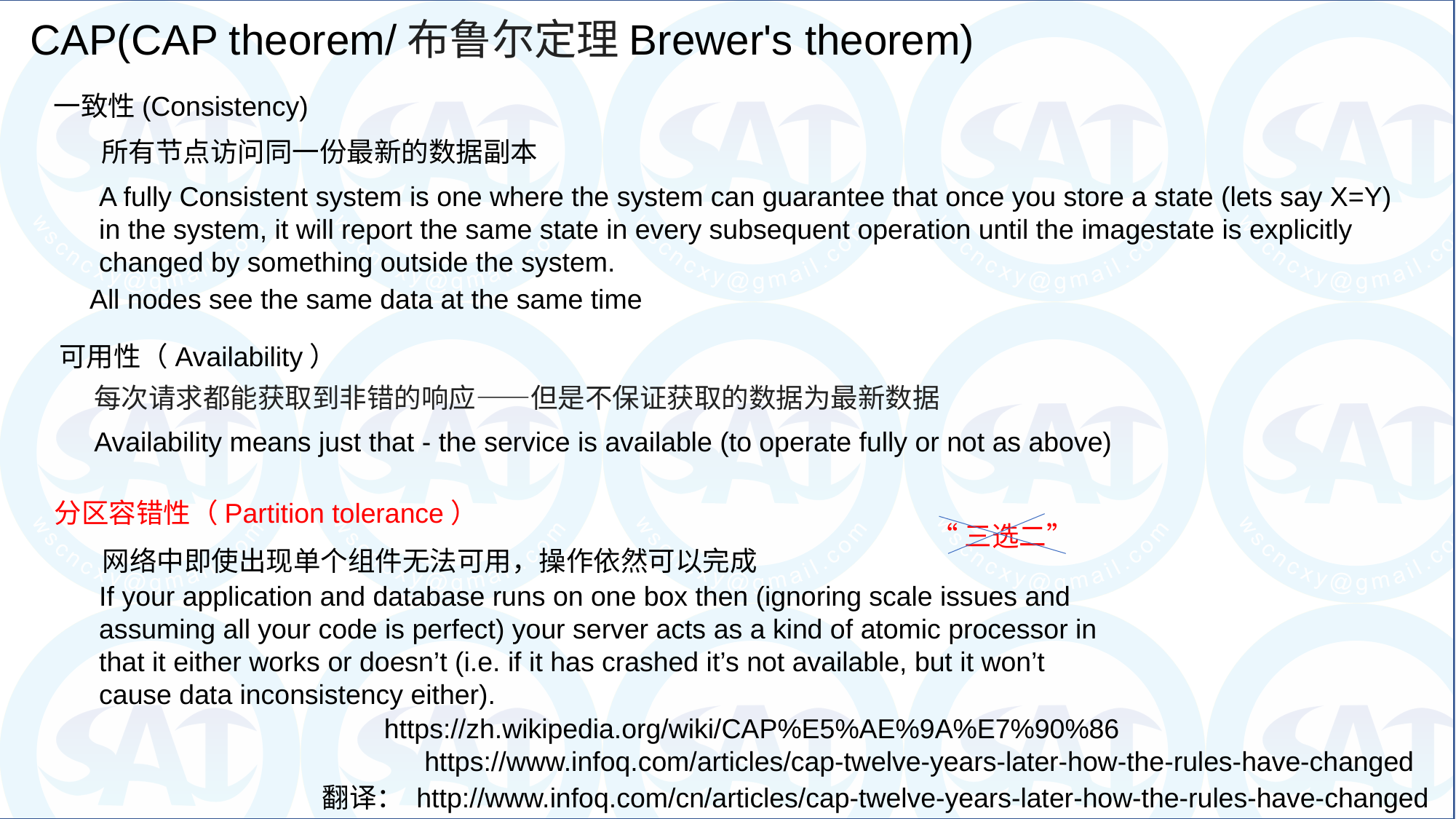

CAP(CAP theorem/布鲁尔定理Brewer's theorem)
一致性(Consistency)
所有节点访问同一份最新的数据副本
A fully Consistent system is one where the system can guarantee that once you store a state (lets say X=Y) in the system, it will report the same state in every subsequent operation until the imagestate is explicitly changed by something outside the system.
All nodes see the same data at the same time
可用性（Availability）
每次请求都能获取到非错的响应——但是不保证获取的数据为最新数据
Availability means just that - the service is available (to operate fully or not as above)
分区容错性（Partition tolerance）
“三选二”
网络中即使出现单个组件无法可用，操作依然可以完成
If your application and database runs on one box then (ignoring scale issues and assuming all your code is perfect) your server acts as a kind of atomic processor in that it either works or doesn’t (i.e. if it has crashed it’s not available, but it won’t cause data inconsistency either).
https://zh.wikipedia.org/wiki/CAP%E5%AE%9A%E7%90%86
https://www.infoq.com/articles/cap-twelve-years-later-how-the-rules-have-changed
翻译： http://www.infoq.com/cn/articles/cap-twelve-years-later-how-the-rules-have-changed